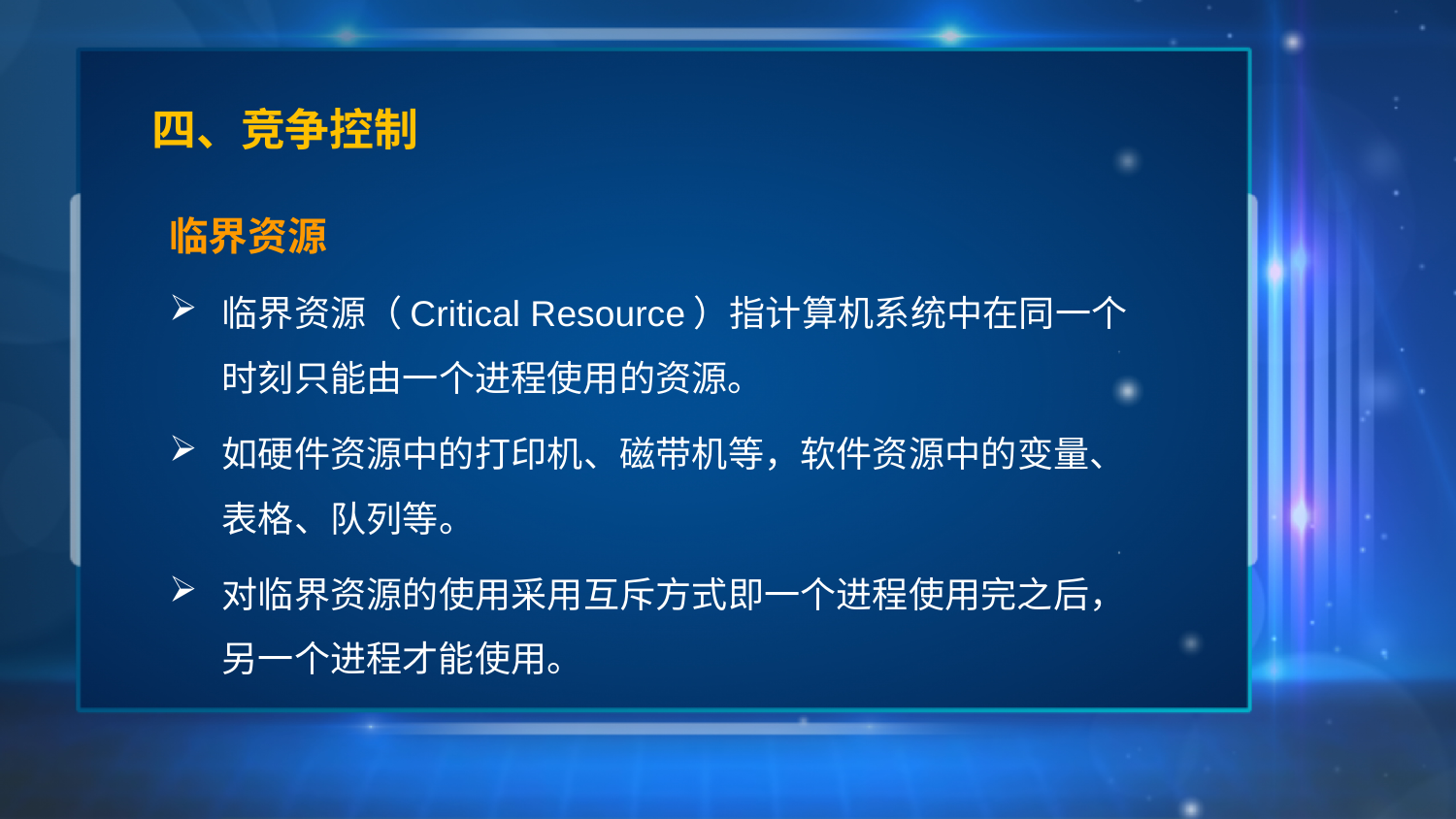

# 四、竞争控制
临界资源
临界资源（Critical Resource）指计算机系统中在同一个时刻只能由一个进程使用的资源。
如硬件资源中的打印机、磁带机等，软件资源中的变量、表格、队列等。
对临界资源的使用采用互斥方式即一个进程使用完之后，另一个进程才能使用。